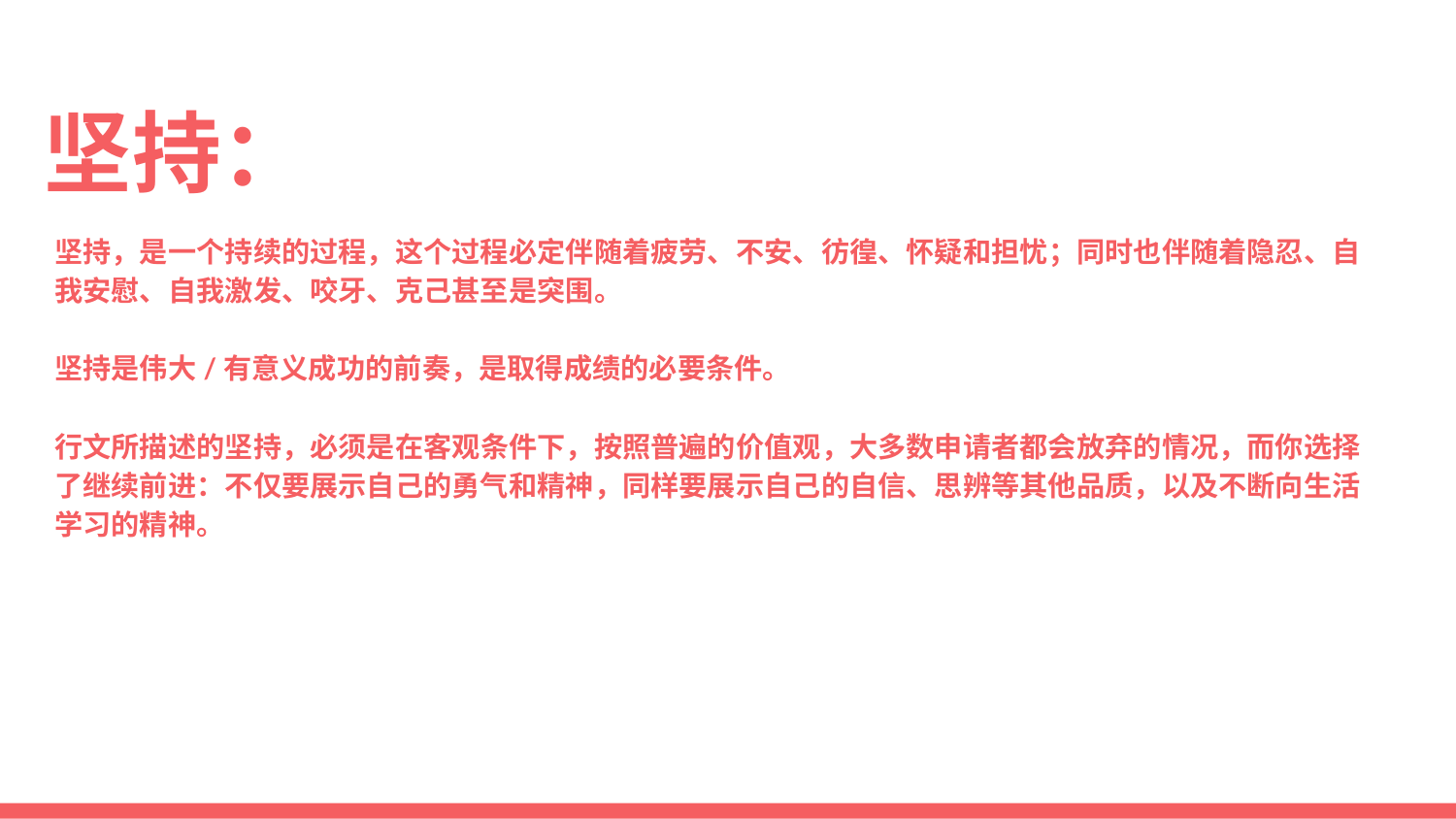

# 坚持：
坚持，是一个持续的过程，这个过程必定伴随着疲劳、不安、彷徨、怀疑和担忧；同时也伴随着隐忍、自我安慰、自我激发、咬牙、克己甚至是突围。

坚持是伟大/有意义成功的前奏，是取得成绩的必要条件。

行文所描述的坚持，必须是在客观条件下，按照普遍的价值观，大多数申请者都会放弃的情况，而你选择了继续前进：不仅要展示自己的勇气和精神，同样要展示自己的自信、思辨等其他品质，以及不断向生活学习的精神。